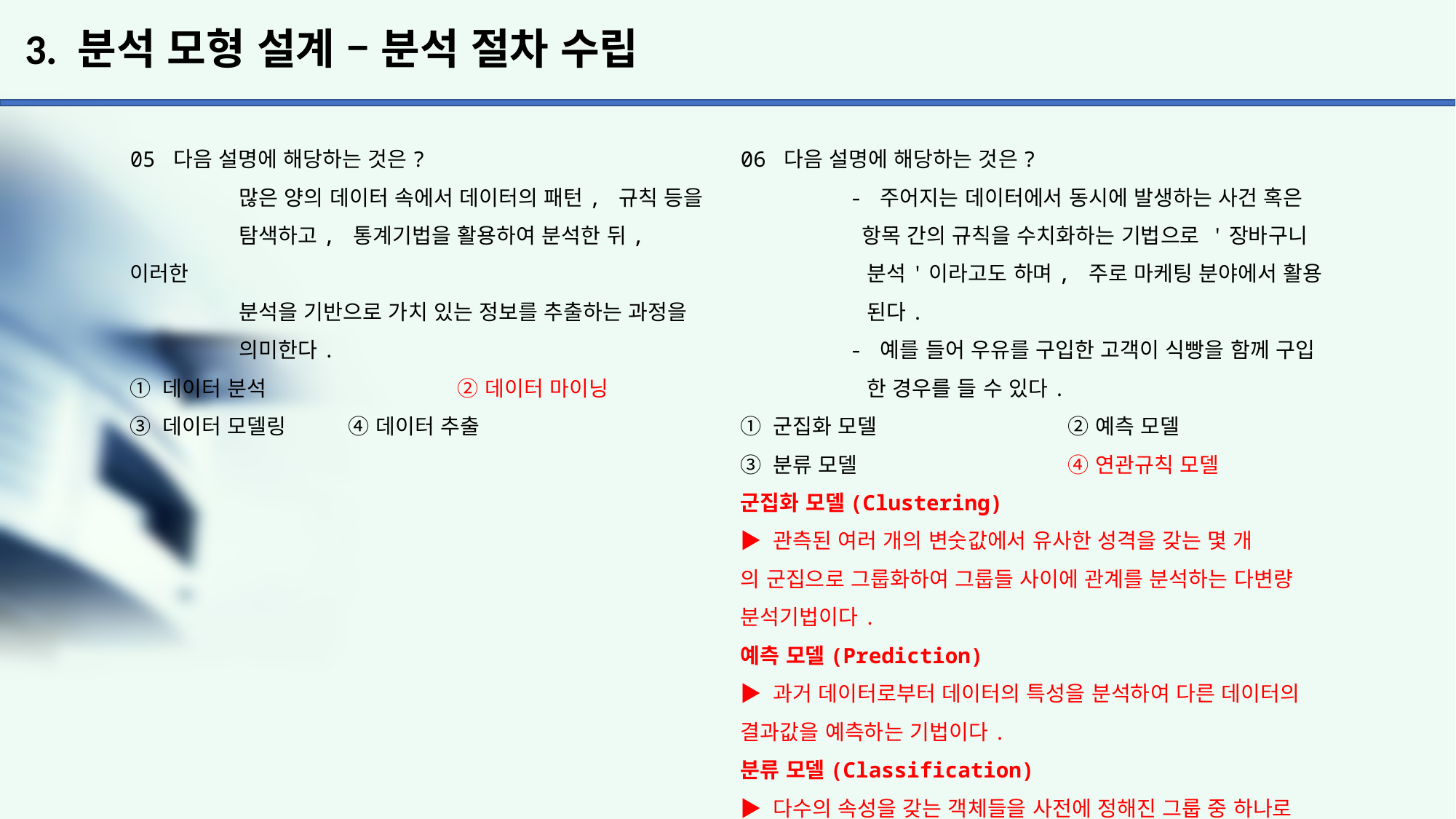

# 3. 분석 모형 설계 – 분석 절차 수립
05 다음 설명에 해당하는 것은?
	많은 양의 데이터 속에서 데이터의 패턴, 규칙 등을
	탐색하고, 통계기법을 활용하여 분석한 뒤, 이러한
	분석을 기반으로 가치 있는 정보를 추출하는 과정을
	의미한다.
① 데이터 분석		② 데이터 마이닝
③ 데이터 모델링	④ 데이터 추출
06 다음 설명에 해당하는 것은?
	- 주어지는 데이터에서 동시에 발생하는 사건 혹은 	  항목 간의 규칙을 수치화하는 기법으로 '장바구니
	  분석'이라고도 하며, 주로 마케팅 분야에서 활용
	  된다.
	- 예를 들어 우유를 구입한 고객이 식빵을 함께 구입
	  한 경우를 들 수 있다.
① 군집화 모델 		② 예측 모델
③ 분류 모델 		④ 연관규칙 모델
군집화 모델(Clustering)
▶ 관측된 여러 개의 변숫값에서 유사한 성격을 갖는 몇 개
의 군집으로 그룹화하여 그룹들 사이에 관계를 분석하는 다변량 분석기법이다.
예측 모델(Prediction)
▶ 과거 데이터로부터 데이터의 특성을 분석하여 다른 데이터의 결과값을 예측하는 기법이다.
분류 모델(Classification)
▶ 다수의 속성을 갖는 객체들을 사전에 정해진 그룹 중 하나로 분류하는 기법이다.